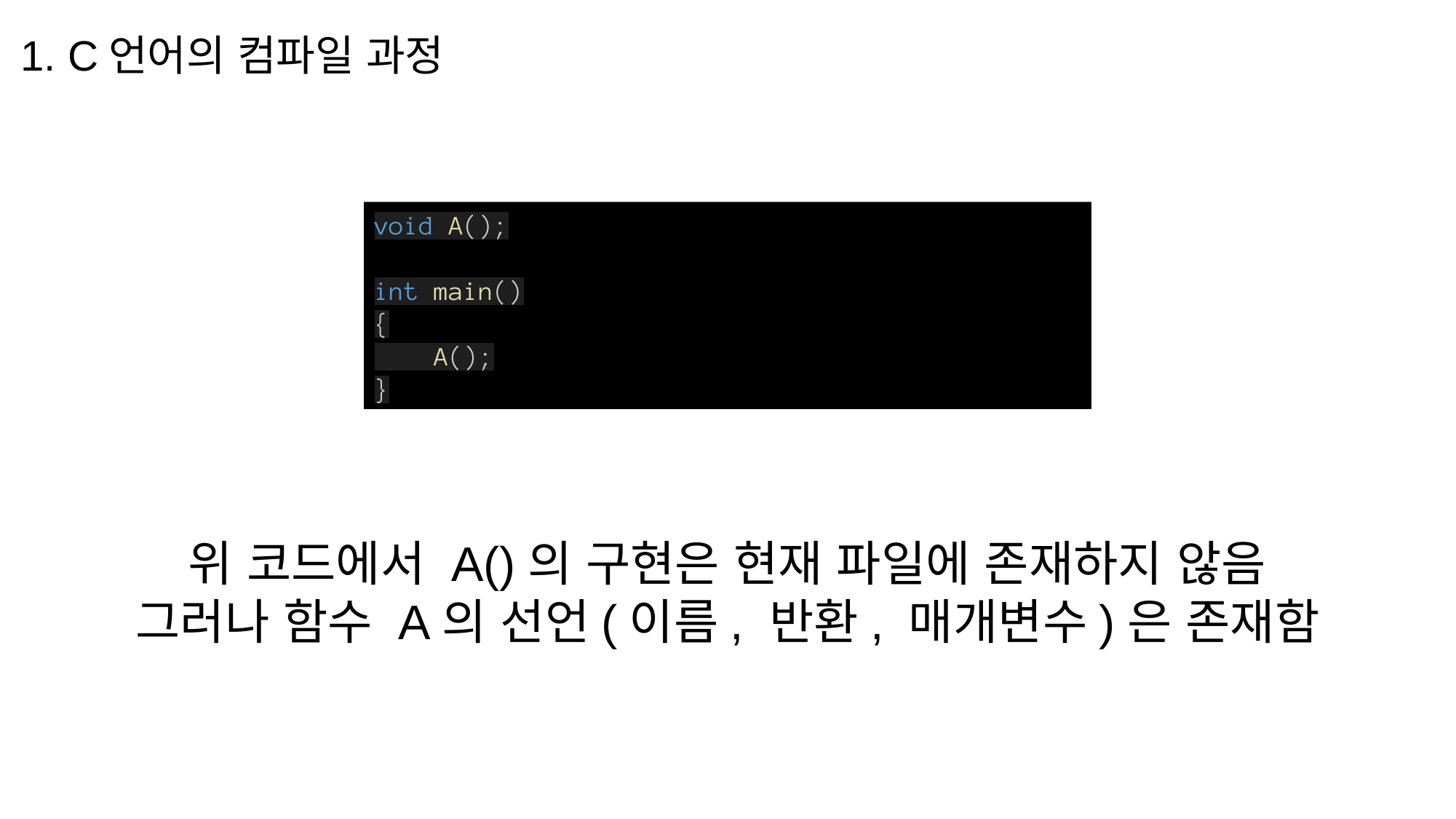

1. C언어의 컴파일 과정
void A();
int main()
{
    A();
}
위 코드에서 A()의 구현은 현재 파일에 존재하지 않음
그러나 함수 A의 선언(이름, 반환, 매개변수)은 존재함